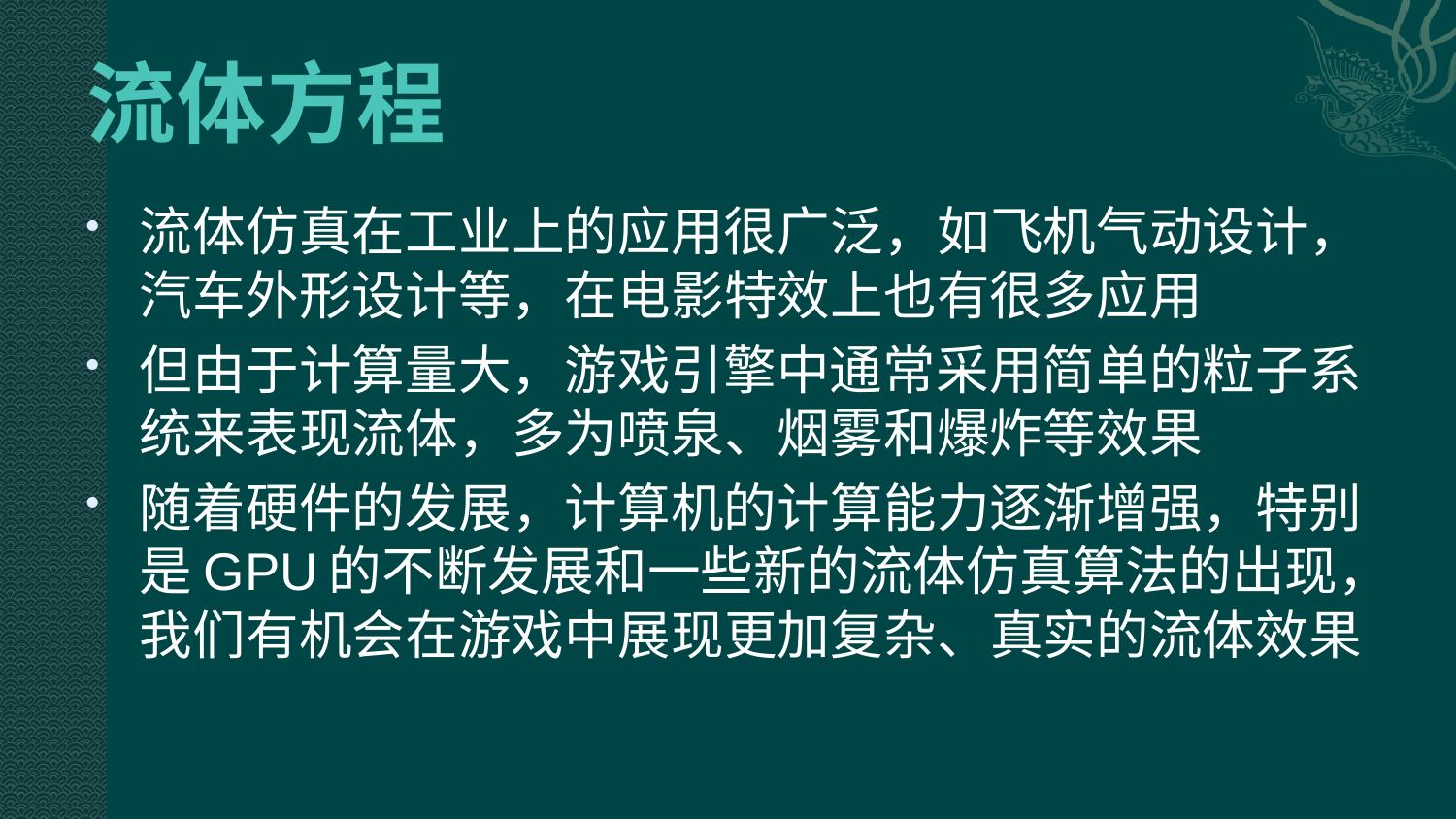

# 流体方程
流体仿真在工业上的应用很广泛，如飞机气动设计，汽车外形设计等，在电影特效上也有很多应用
但由于计算量大，游戏引擎中通常采用简单的粒子系统来表现流体，多为喷泉、烟雾和爆炸等效果
随着硬件的发展，计算机的计算能力逐渐增强，特别是GPU的不断发展和一些新的流体仿真算法的出现，我们有机会在游戏中展现更加复杂、真实的流体效果